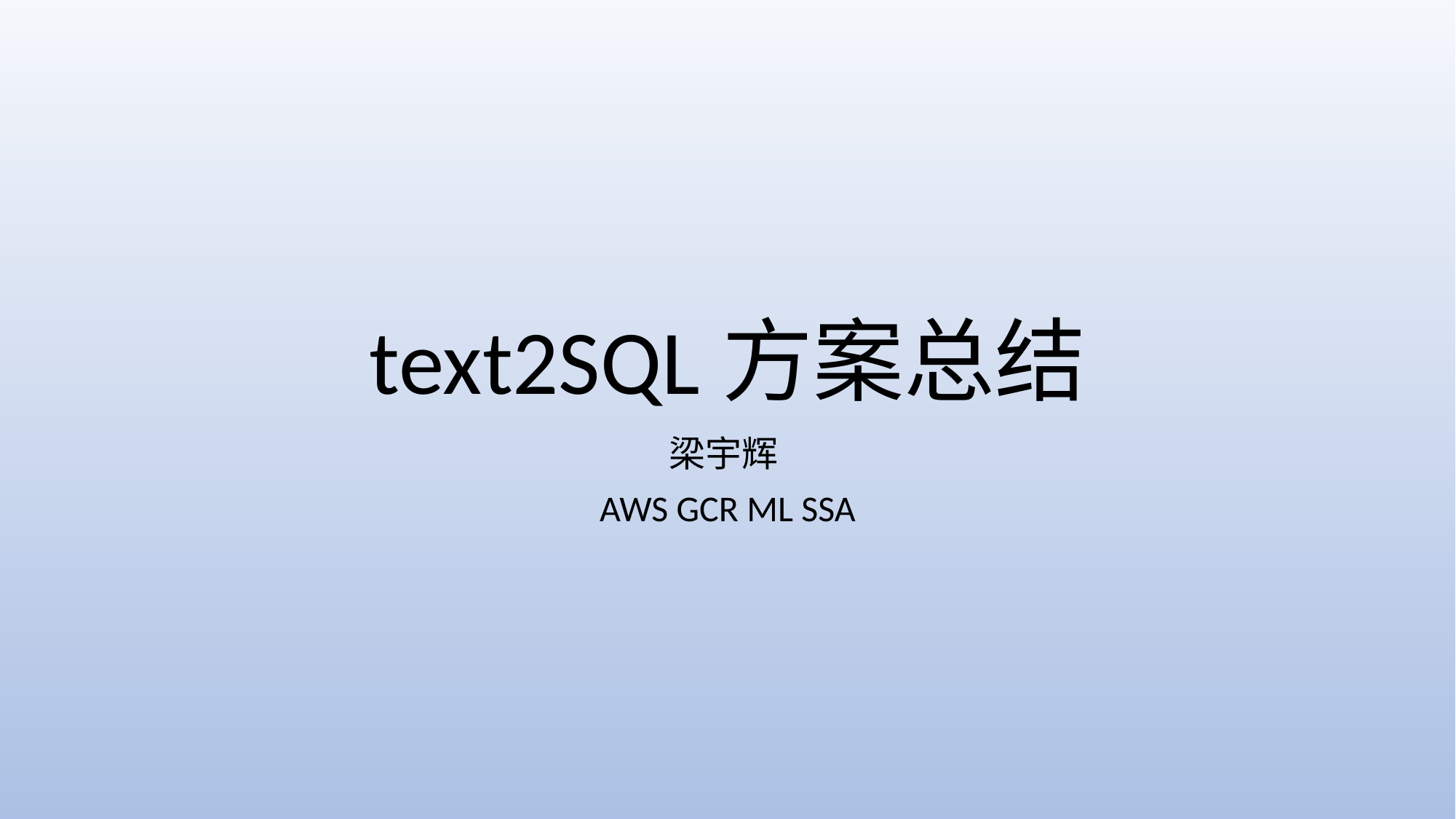

# text2SQL方案总结
梁宇辉
AWS GCR ML SSA